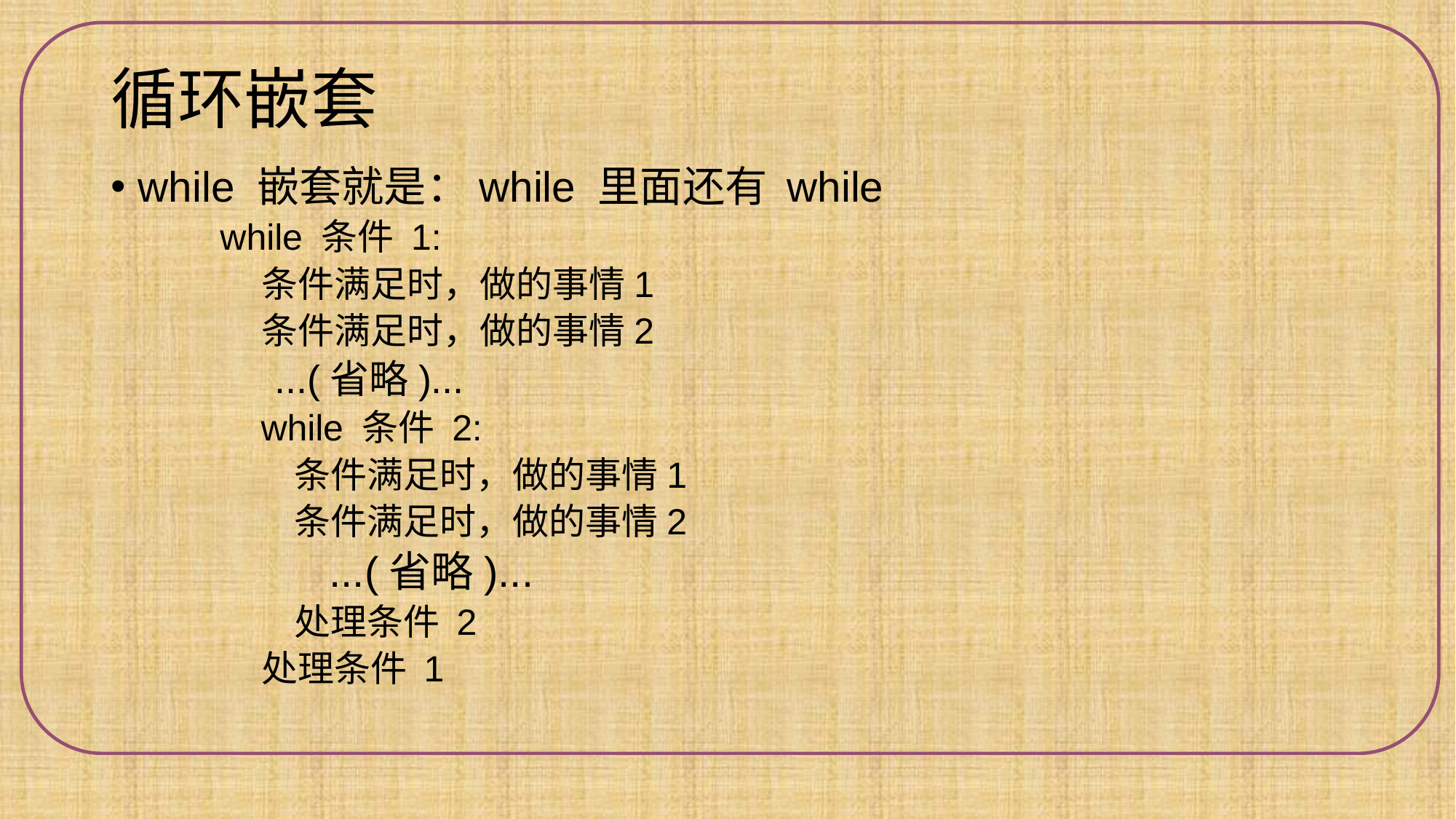

# 循环嵌套
while 嵌套就是：while 里面还有 while
while 条件 1:
    条件满足时，做的事情1
    条件满足时，做的事情2
...(省略)...
    while 条件 2:
        条件满足时，做的事情1
        条件满足时，做的事情2
...(省略)...
        处理条件 2
    处理条件 1